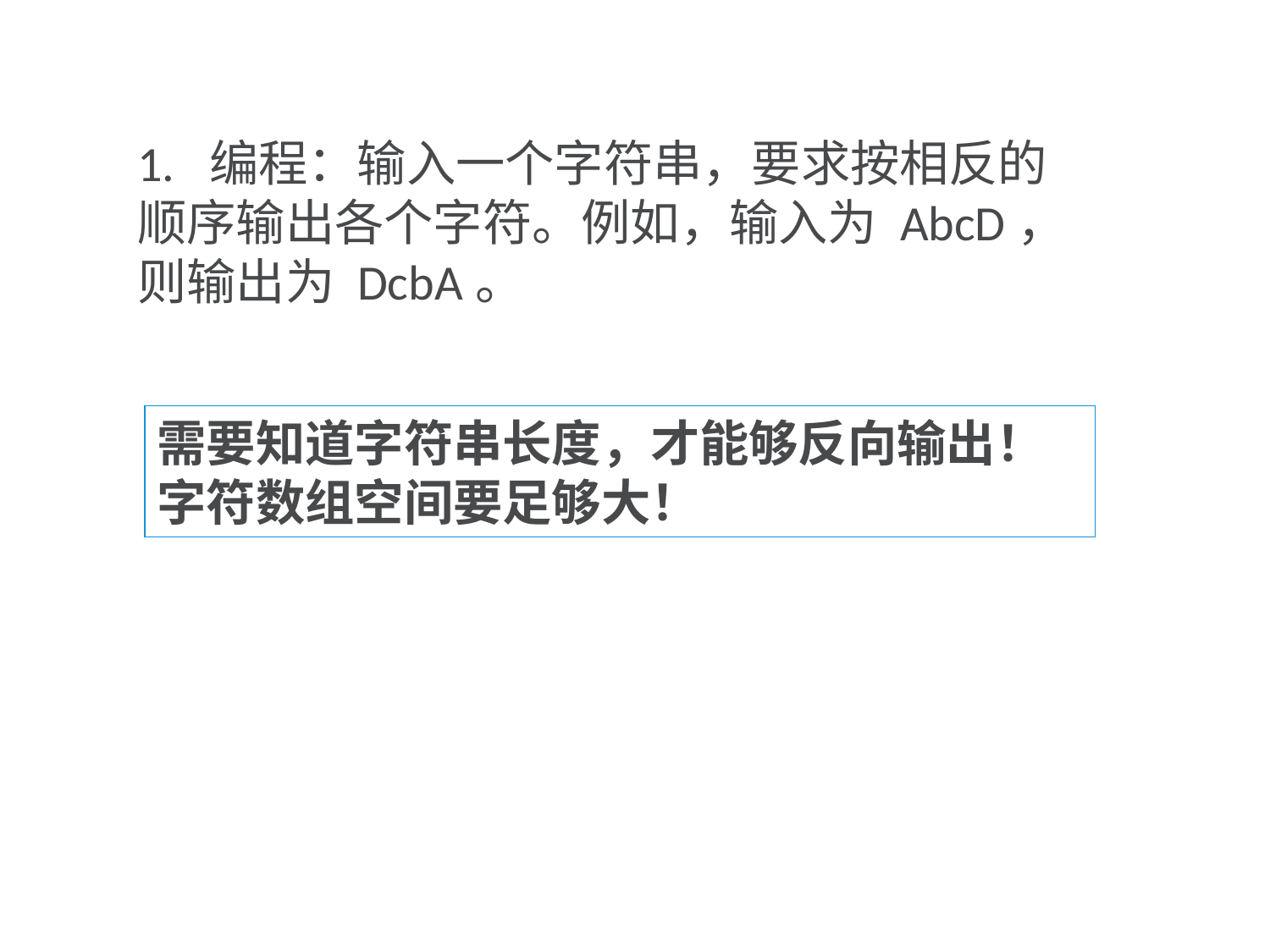

1.  编程：输入一个字符串，要求按相反的顺序输出各个字符。例如，输入为 AbcD，则输出为 DcbA。
需要知道字符串长度，才能够反向输出！
字符数组空间要足够大！